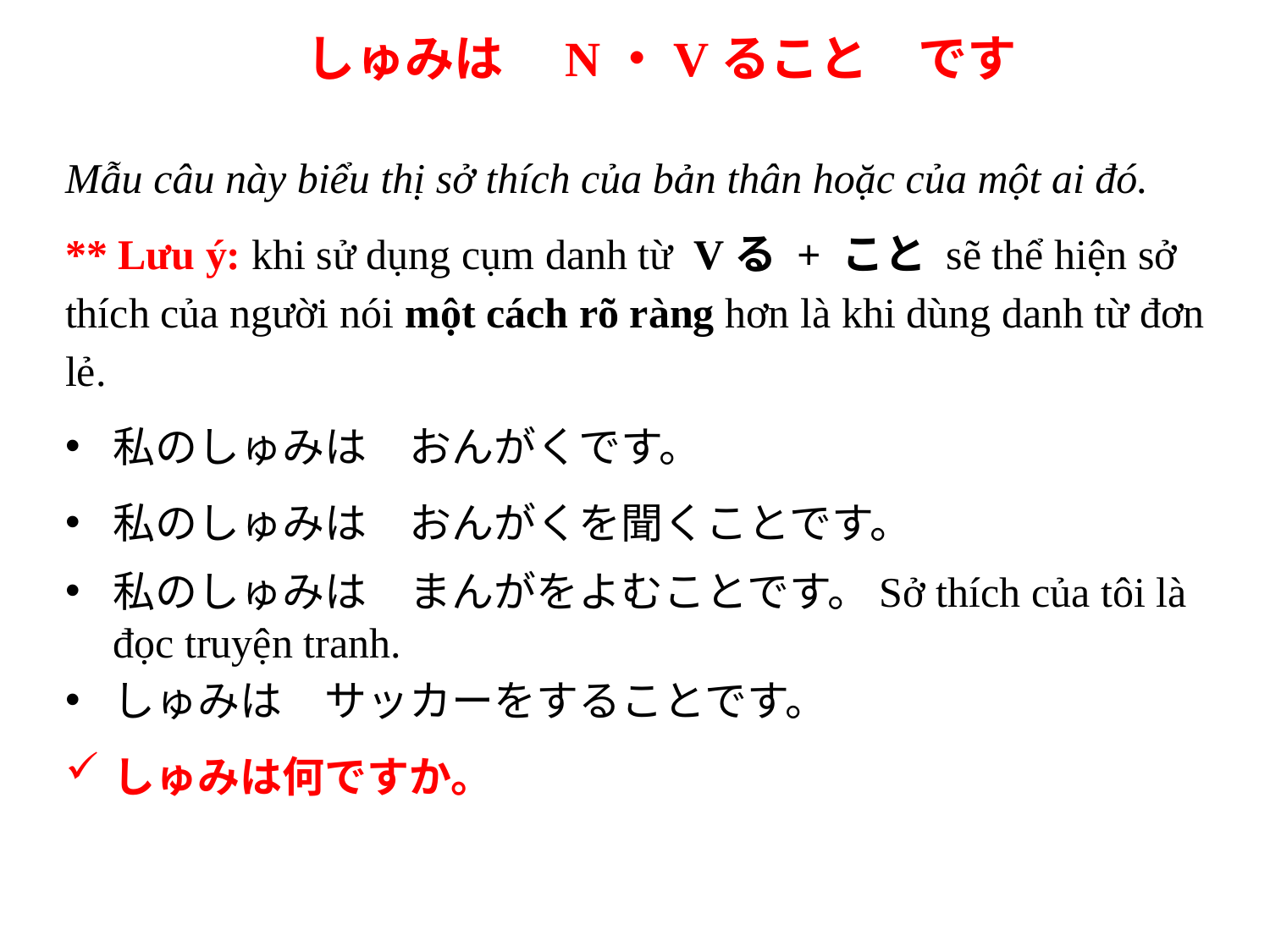

しゅみは　N・Vること　です
Mẫu câu này biểu thị sở thích của bản thân hoặc của một ai đó.
** Lưu ý: khi sử dụng cụm danh từ  Vる + こと sẽ thể hiện sở thích của người nói một cách rõ ràng hơn là khi dùng danh từ đơn lẻ.
私のしゅみは　おんがくです。
私のしゅみは　おんがくを聞くことです。
私のしゅみは　まんがをよむことです。Sở thích của tôi là đọc truyện tranh.
しゅみは　サッカーをすることです。
しゅみは何ですか。